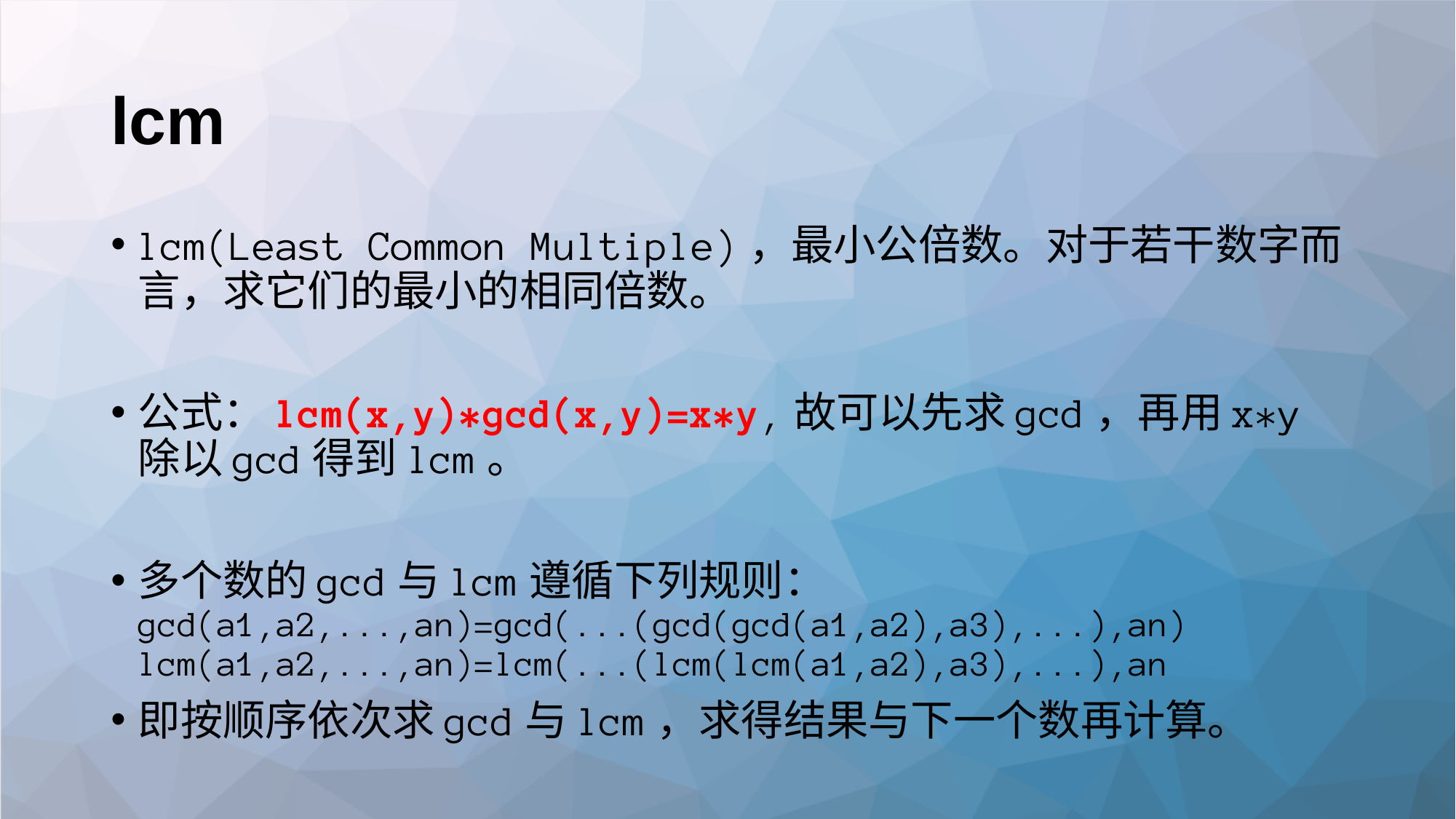

# lcm
lcm(Least Common Multiple)，最小公倍数。对于若干数字而言，求它们的最小的相同倍数。

公式：lcm(x,y)*gcd(x,y)=x*y,故可以先求gcd，再用x*y除以gcd得到lcm。

多个数的gcd与lcm遵循下列规则：
gcd(a1,a2,...,an)=gcd(...(gcd(gcd(a1,a2),a3),...),an)
lcm(a1,a2,...,an)=lcm(...(lcm(lcm(a1,a2),a3),...),an
即按顺序依次求gcd与lcm，求得结果与下一个数再计算。